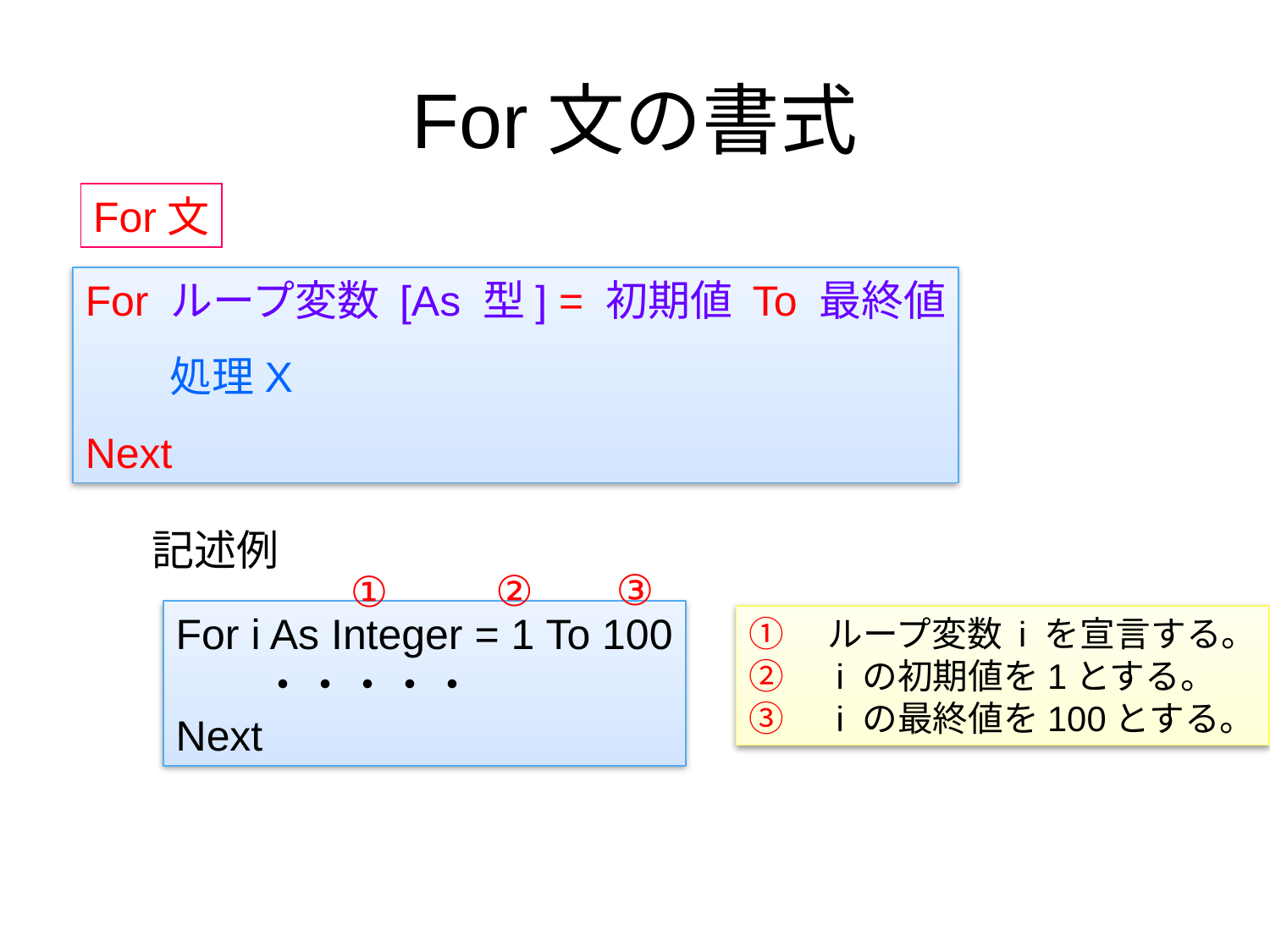

# For文の書式
For文
For ループ変数 [As 型] = 初期値 To 最終値

　　処理X

Next
記述例
③
②
①
For i As Integer = 1 To 100
        ・・・・・
Next
①　ループ変数 i を宣言する。
②　i の初期値を1とする。
③　i の最終値を100とする。